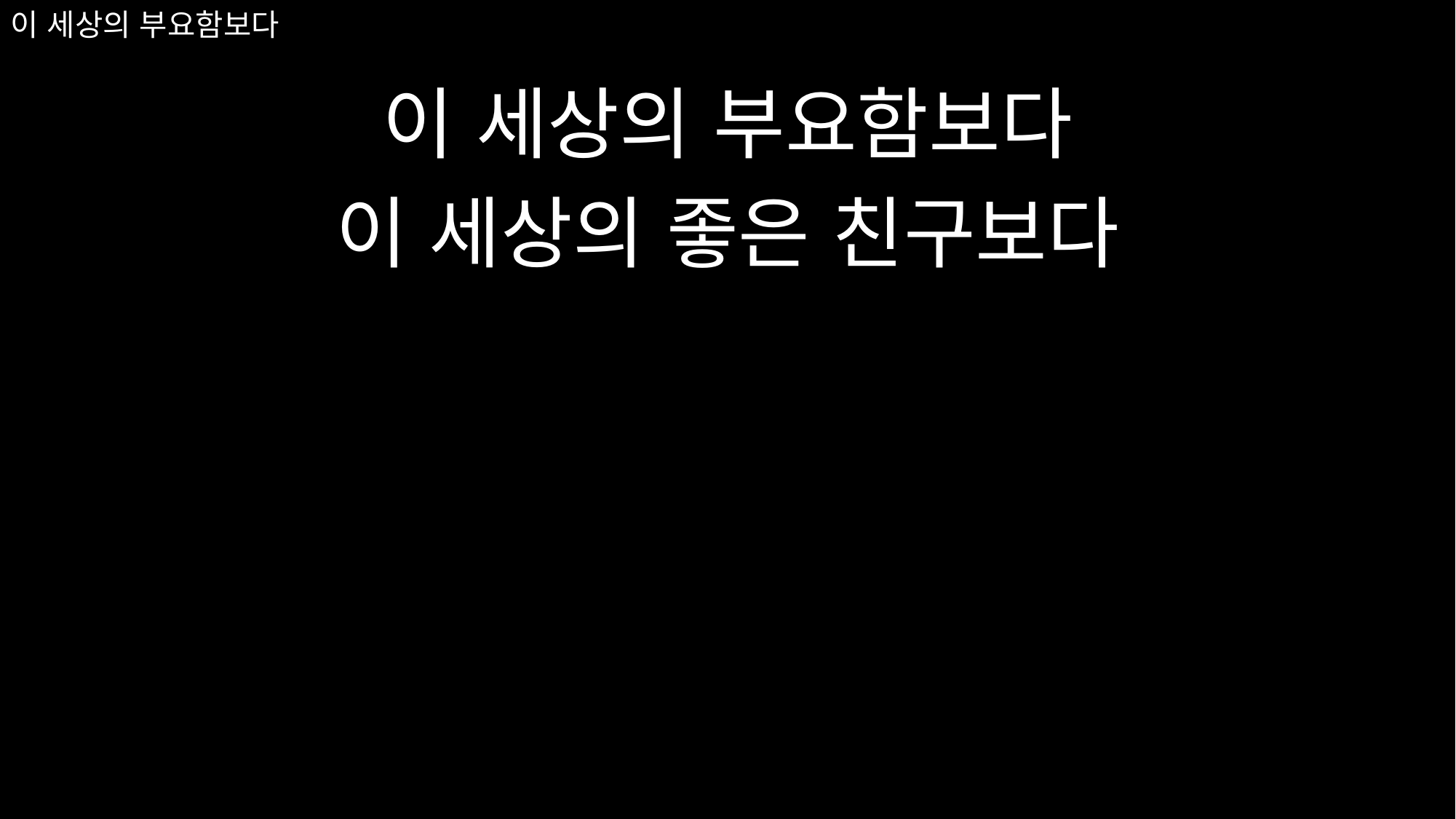

# 이 세상의 부요함보다
이 세상의 부요함보다
이 세상의 좋은 친구보다